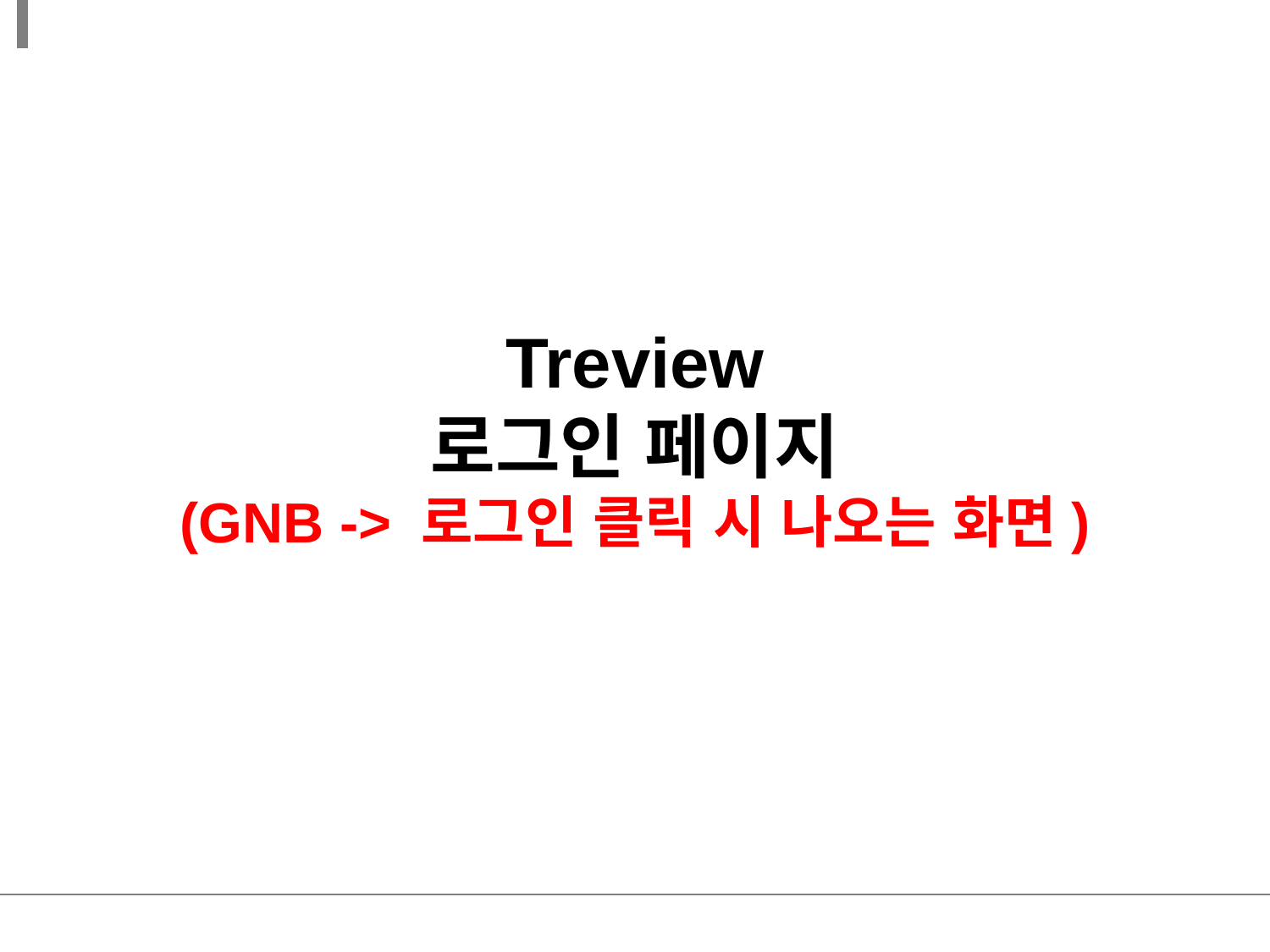

Treview
로그인 페이지
(GNB -> 로그인 클릭 시 나오는 화면)